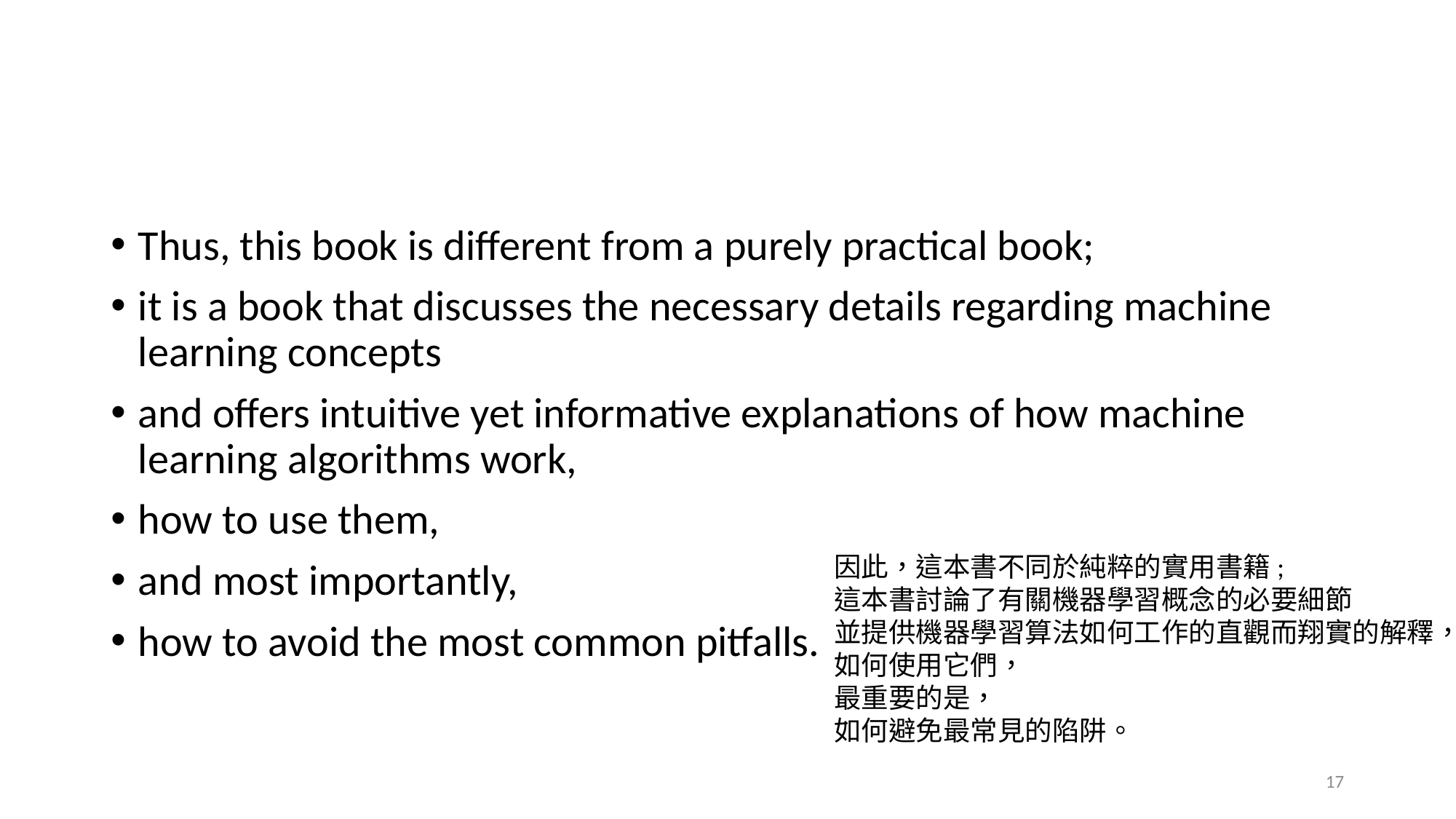

#
Thus, this book is different from a purely practical book;
it is a book that discusses the necessary details regarding machine learning concepts
and offers intuitive yet informative explanations of how machine learning algorithms work,
how to use them,
and most importantly,
how to avoid the most common pitfalls.
因此，這本書不同於純粹的實用書籍;
這本書討論了有關機器學習概念的必要細節
並提供機器學習算法如何工作的直觀而翔實的解釋，
如何使用它們，
最重要的是，
如何避免最常見的陷阱。
17